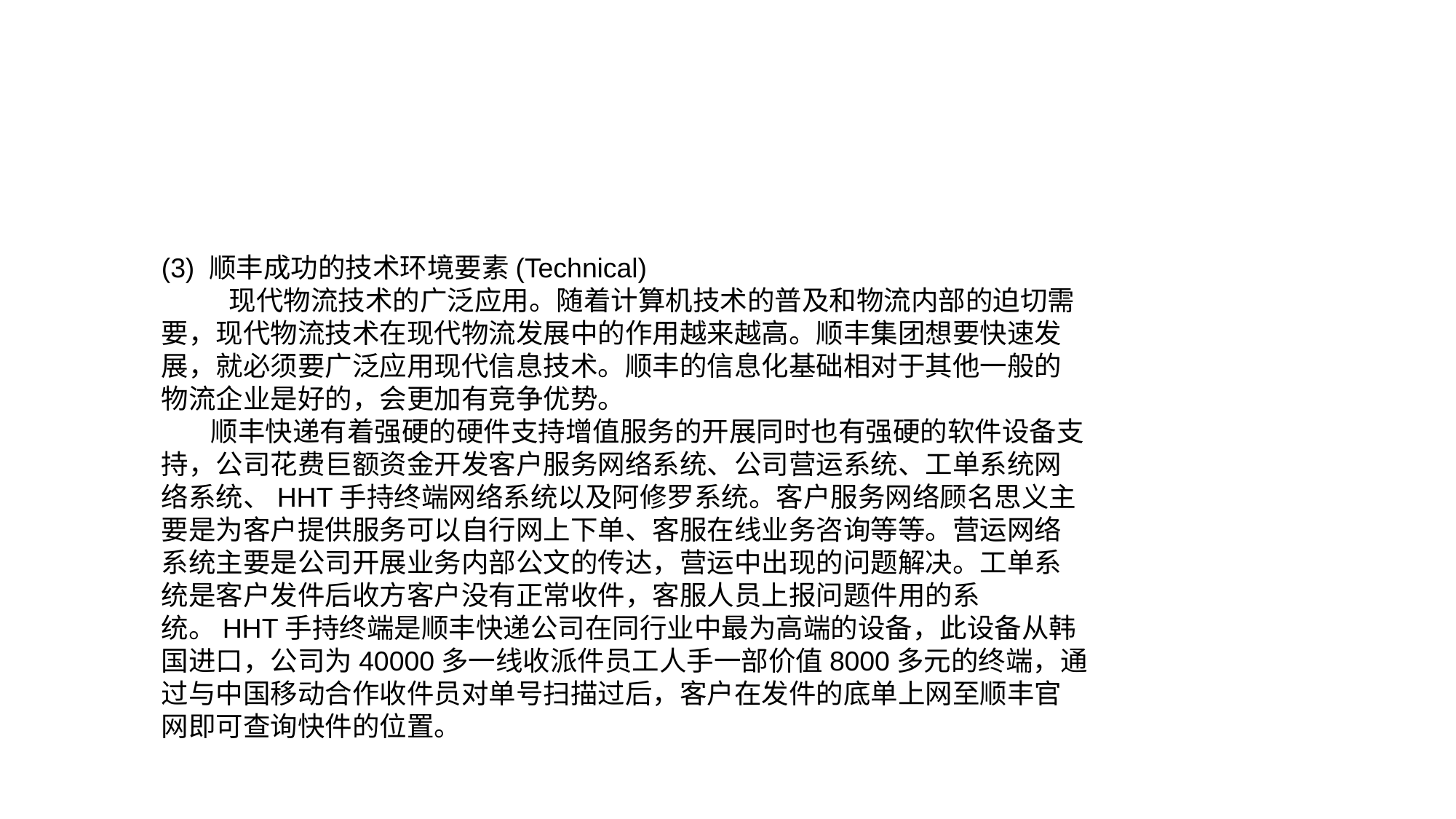

(3) 顺丰成功的技术环境要素(Technical)
        现代物流技术的广泛应用。随着计算机技术的普及和物流内部的迫切需要，现代物流技术在现代物流发展中的作用越来越高。顺丰集团想要快速发展，就必须要广泛应用现代信息技术。顺丰的信息化基础相对于其他一般的物流企业是好的，会更加有竞争优势。
        顺丰快递有着强硬的硬件支持增值服务的开展同时也有强硬的软件设备支持，公司花费巨额资金开发客户服务网络系统、公司营运系统、工单系统网络系统、HHT手持终端网络系统以及阿修罗系统。客户服务网络顾名思义主要是为客户提供服务可以自行网上下单、客服在线业务咨询等等。营运网络系统主要是公司开展业务内部公文的传达，营运中出现的问题解决。工单系统是客户发件后收方客户没有正常收件，客服人员上报问题件用的系统。HHT手持终端是顺丰快递公司在同行业中最为高端的设备，此设备从韩国进口，公司为40000多一线收派件员工人手一部价值8000多元的终端，通过与中国移动合作收件员对单号扫描过后，客户在发件的底单上网至顺丰官网即可查询快件的位置。